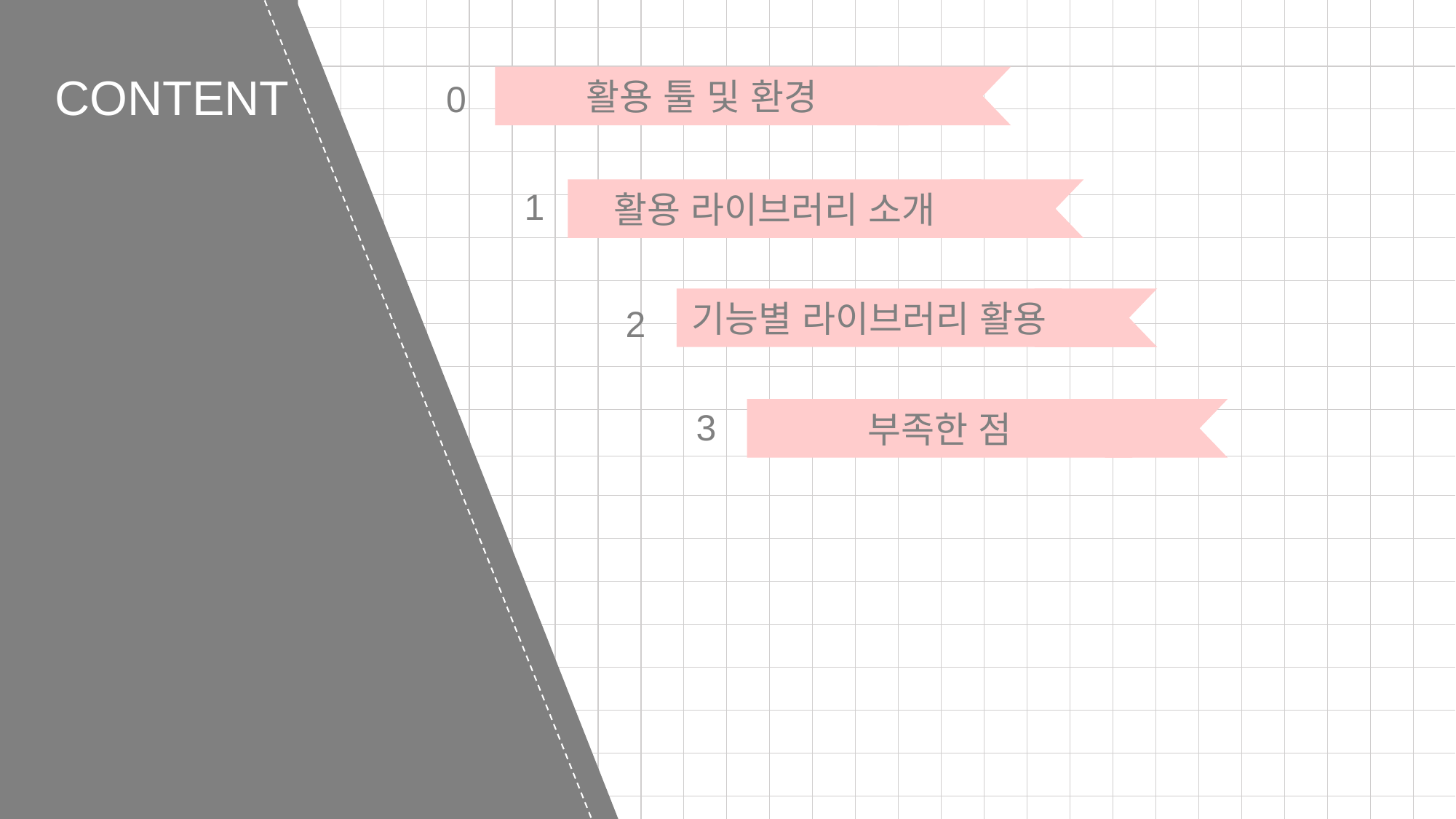

CONTENT
활용 툴 및 환경

0
1
활용 라이브러리 소개

기능별 라이브러리 활용

2
부족한 점

3